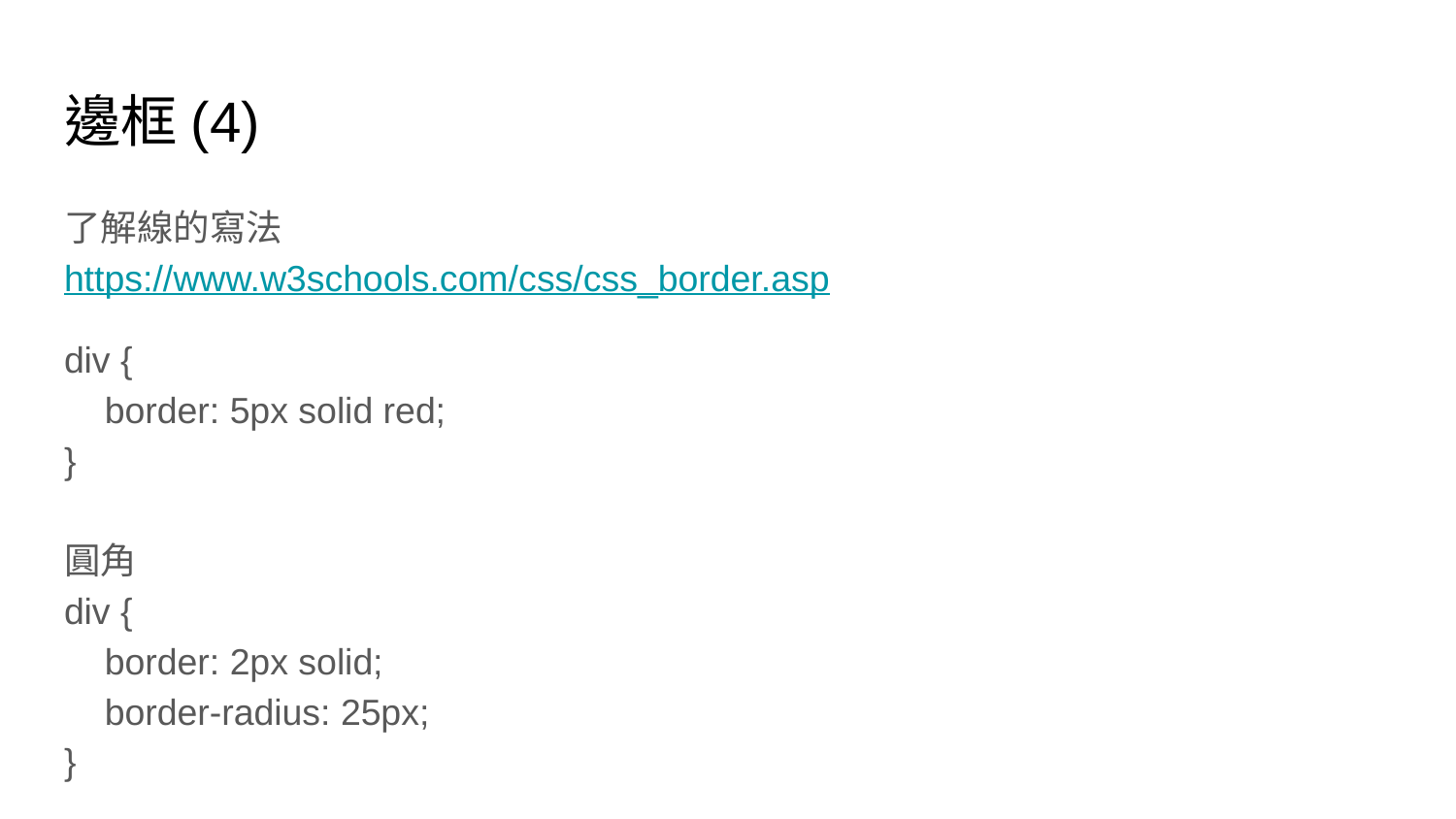

# 邊框(4)
了解線的寫法
https://www.w3schools.com/css/css_border.asp
div {
    border: 5px solid red;
}
圓角
div {
    border: 2px solid;
    border-radius: 25px;
}